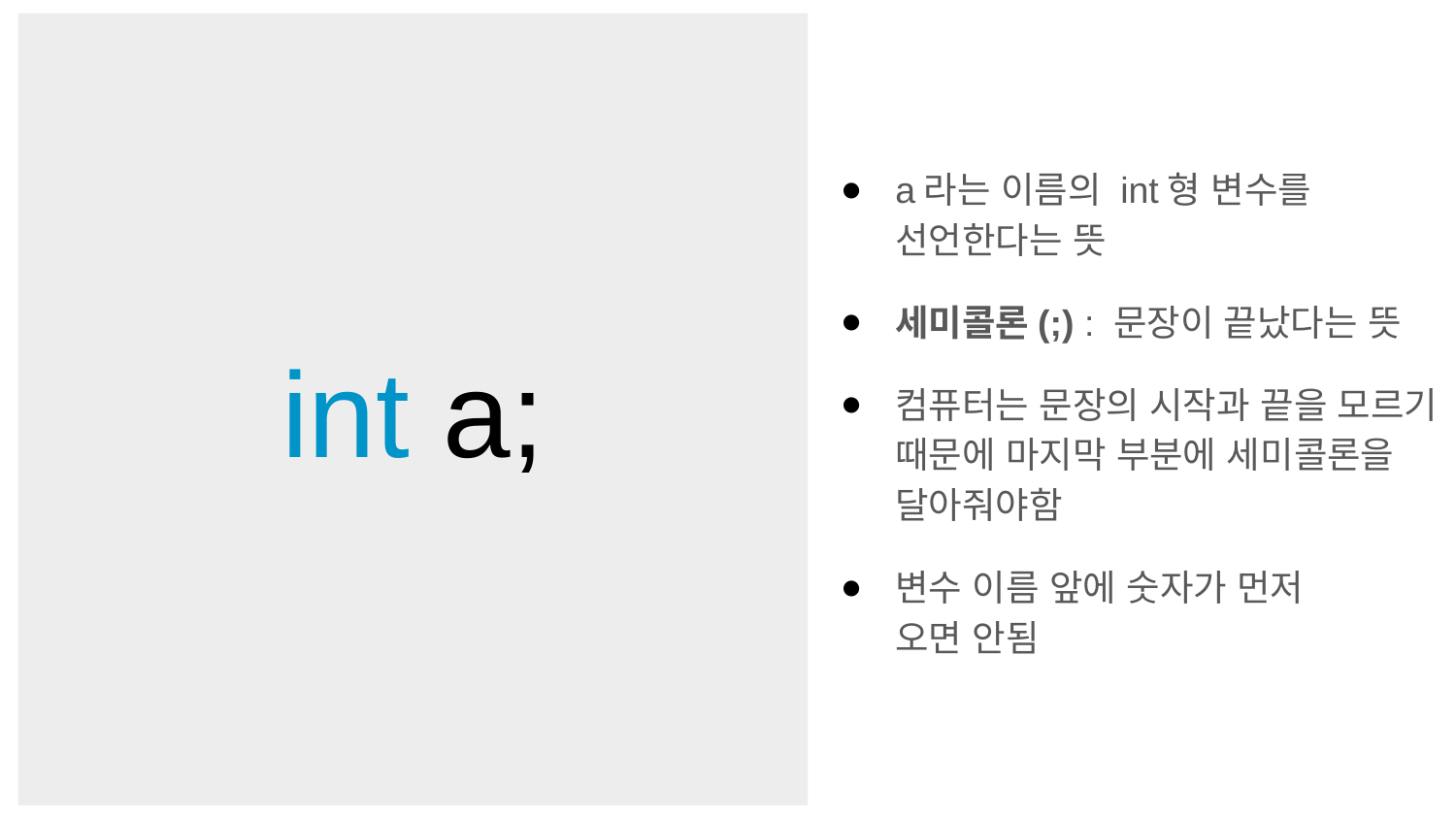

a라는 이름의 int형 변수를 선언한다는 뜻
세미콜론(;) : 문장이 끝났다는 뜻
컴퓨터는 문장의 시작과 끝을 모르기 때문에 마지막 부분에 세미콜론을 달아줘야함
변수 이름 앞에 숫자가 먼저
오면 안됨
int a;